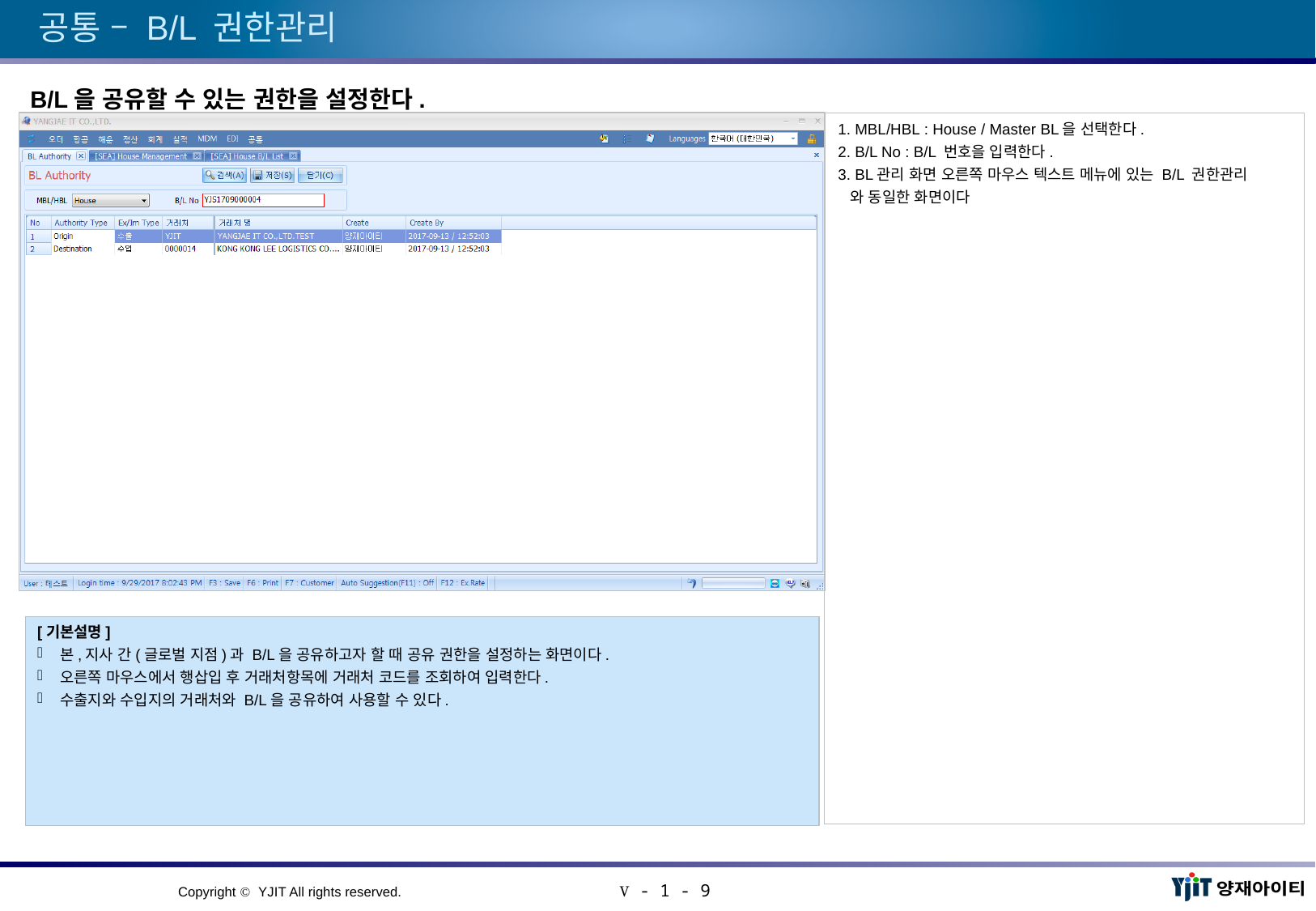

# 공통 – B/L 권한관리
B/L을 공유할 수 있는 권한을 설정한다.

1. MBL/HBL : House / Master BL을 선택한다.
2. B/L No : B/L 번호을 입력한다.
3. BL관리 화면 오른쪽 마우스 텍스트 메뉴에 있는 B/L 권한관리
  와 동일한 화면이다

[기본설명]
본,지사 간(글로벌 지점)과 B/L을 공유하고자 할 때 공유 권한을 설정하는 화면이다.
오른쪽 마우스에서 행삽입 후 거래처항목에 거래처 코드를 조회하여 입력한다.
수출지와 수입지의 거래처와 B/L을 공유하여 사용할 수 있다.